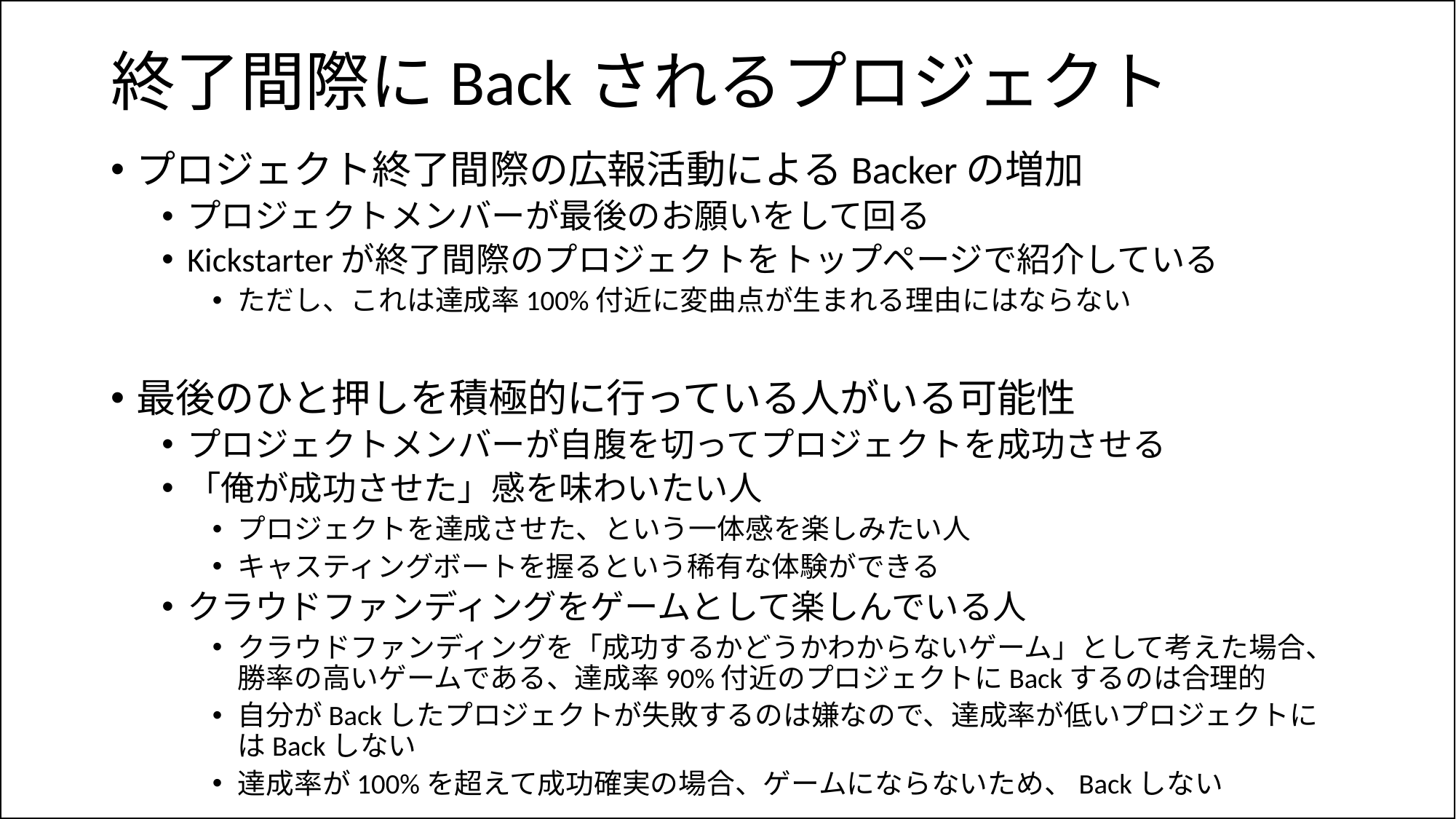

# 終了間際にBackされるプロジェクト
プロジェクト終了間際の広報活動によるBackerの増加
プロジェクトメンバーが最後のお願いをして回る
Kickstarterが終了間際のプロジェクトをトップページで紹介している
ただし、これは達成率100%付近に変曲点が生まれる理由にはならない

最後のひと押しを積極的に行っている人がいる可能性
プロジェクトメンバーが自腹を切ってプロジェクトを成功させる
「俺が成功させた」感を味わいたい人
プロジェクトを達成させた、という一体感を楽しみたい人
キャスティングボートを握るという稀有な体験ができる
クラウドファンディングをゲームとして楽しんでいる人
クラウドファンディングを「成功するかどうかわからないゲーム」として考えた場合、
勝率の高いゲームである、達成率90%付近のプロジェクトにBackするのは合理的
自分がBackしたプロジェクトが失敗するのは嫌なので、達成率が低いプロジェクトにはBackしない
達成率が100%を超えて成功確実の場合、ゲームにならないため、Backしない